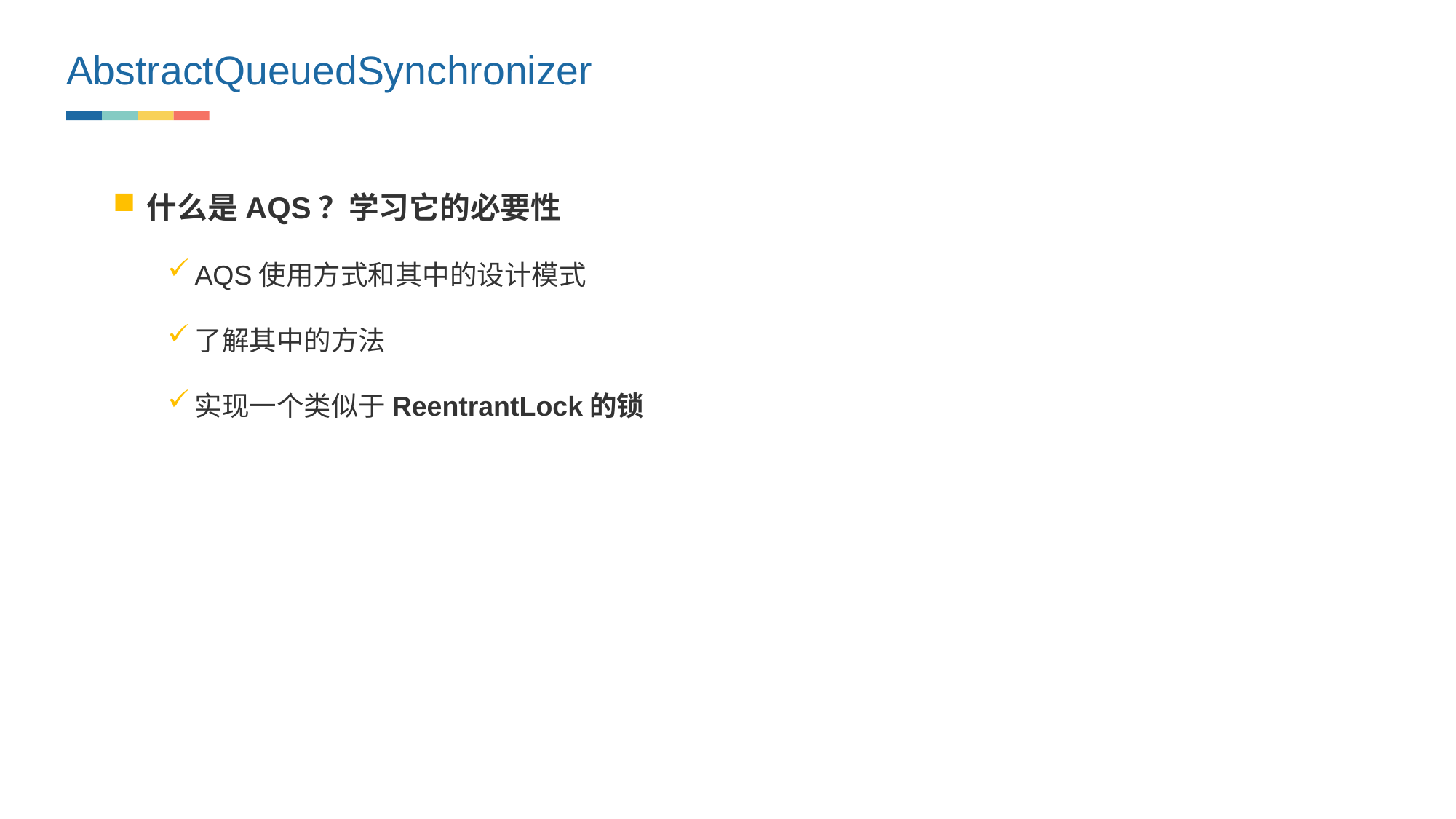

AbstractQueuedSynchronizer

什么是AQS？学习它的必要性
AQS使用方式和其中的设计模式
了解其中的方法
实现一个类似于ReentrantLock的锁